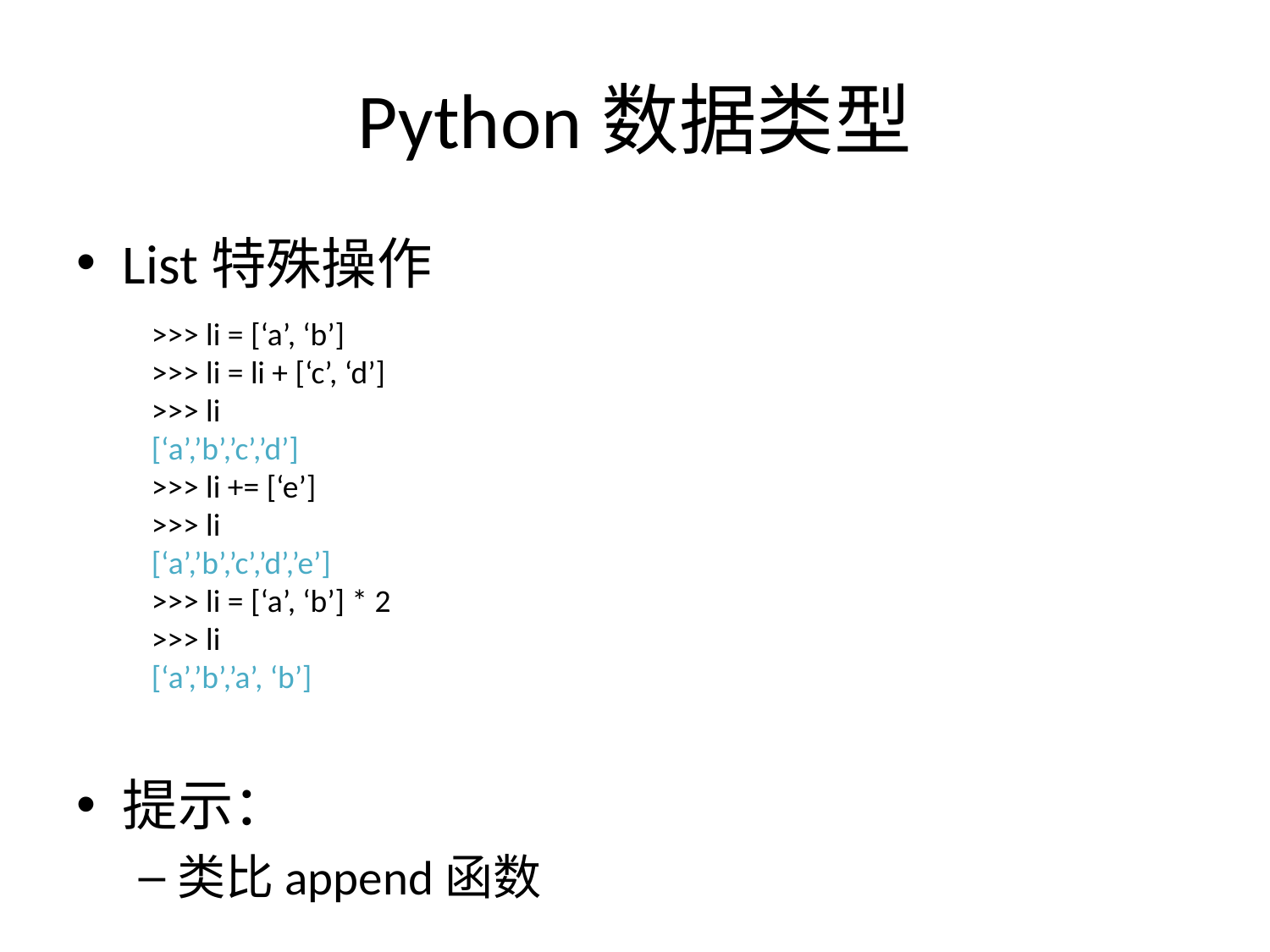

# Python数据类型
List特殊操作

提示：
类比append函数

>>> li = [‘a’, ‘b’]
>>> li = li + [‘c’, ‘d’]
>>> li
[‘a’,’b’,’c’,’d’]
>>> li += [‘e’]
>>> li
[‘a’,’b’,’c’,’d’,’e’]
>>> li = [‘a’, ‘b’] * 2
>>> li
[‘a’,’b’,’a’, ‘b’]